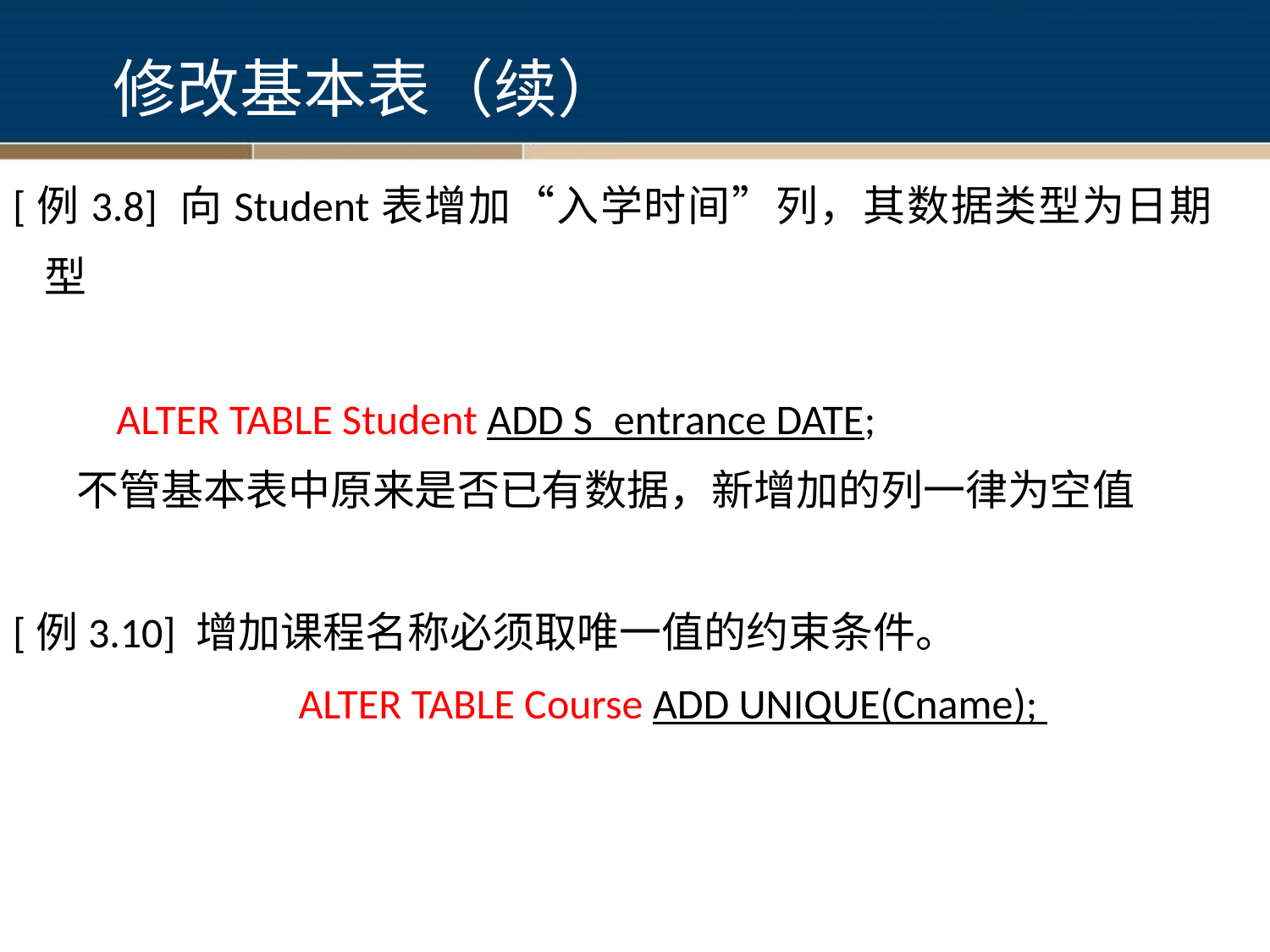

修改基本表（续）
[例3.8] 向Student表增加“入学时间”列，其数据类型为日期型

     ALTER TABLE Student ADD S_entrance DATE;
不管基本表中原来是否已有数据，新增加的列一律为空值

[例3.10] 增加课程名称必须取唯一值的约束条件。
    		ALTER TABLE Course ADD UNIQUE(Cname);